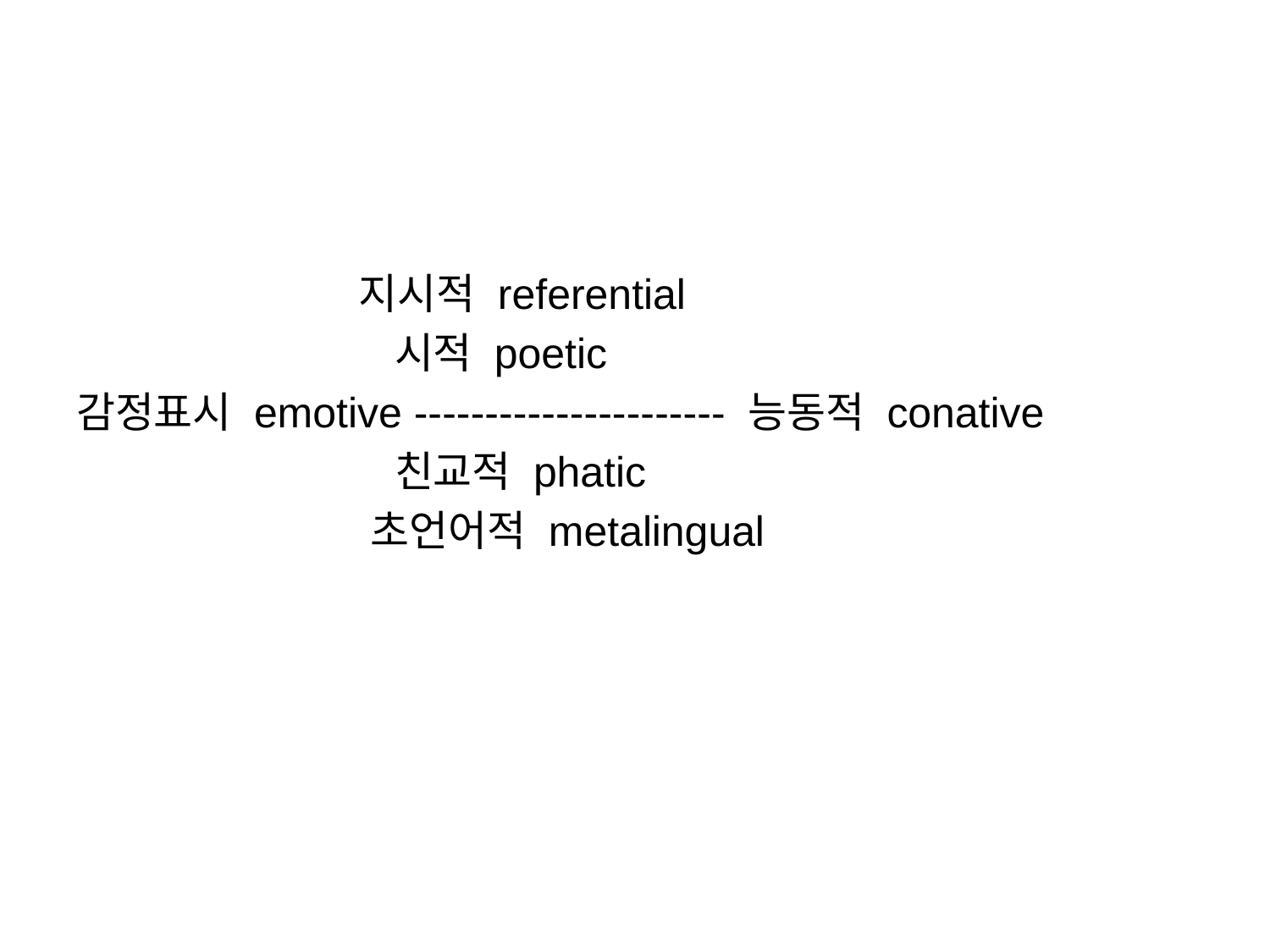

지시적 referential
                          시적 poetic
감정표시 emotive ---------------------- 능동적 conative
                          친교적 phatic
                        초언어적 metalingual